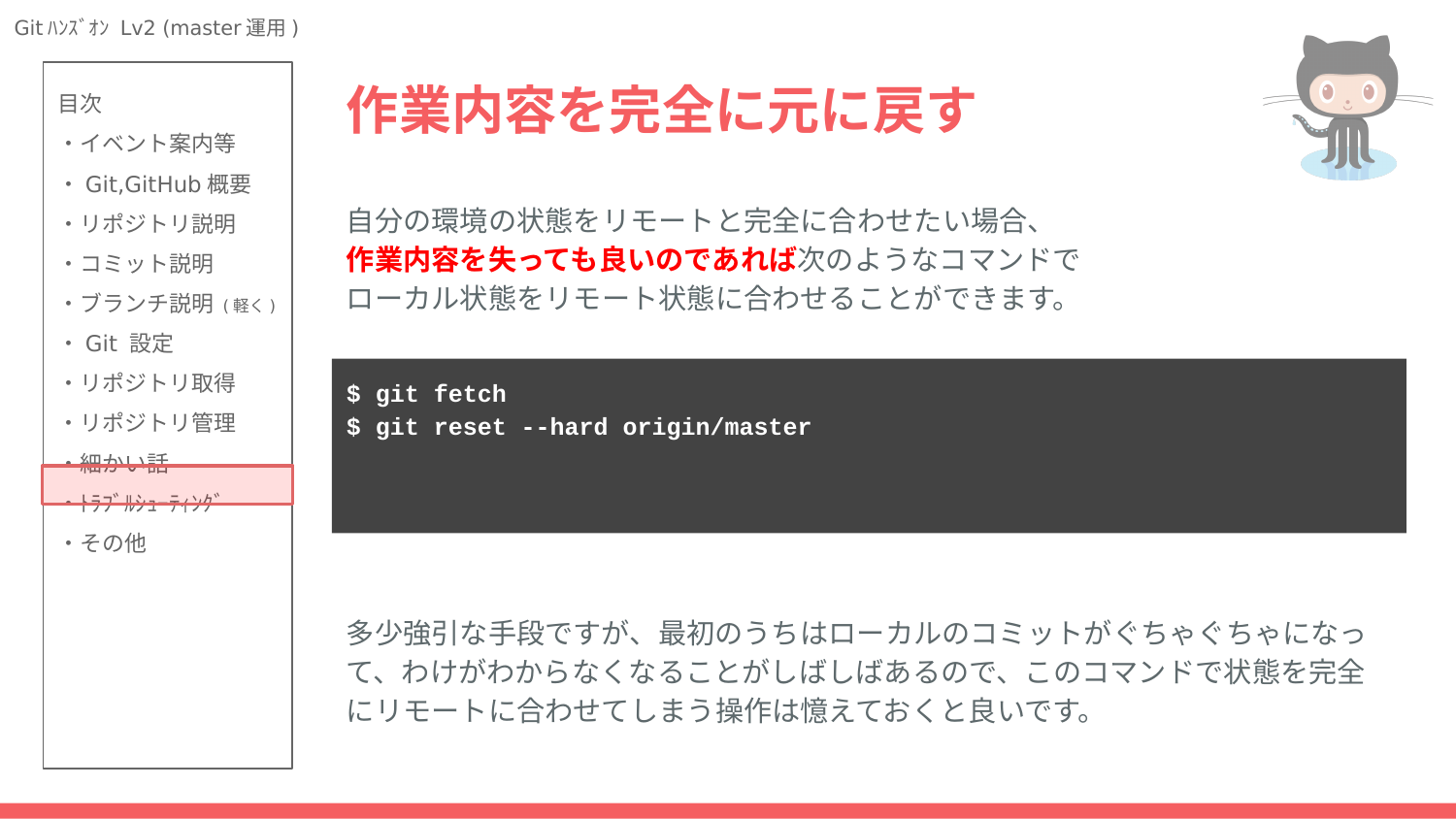

# 作業内容を完全に元に戻す
自分の環境の状態をリモートと完全に合わせたい場合、
作業内容を失っても良いのであれば次のようなコマンドで
ローカル状態をリモート状態に合わせることができます。
$ git fetch
$ git reset --hard origin/master

多少強引な手段ですが、最初のうちはローカルのコミットがぐちゃぐちゃになって、わけがわからなくなることがしばしばあるので、このコマンドで状態を完全にリモートに合わせてしまう操作は憶えておくと良いです。